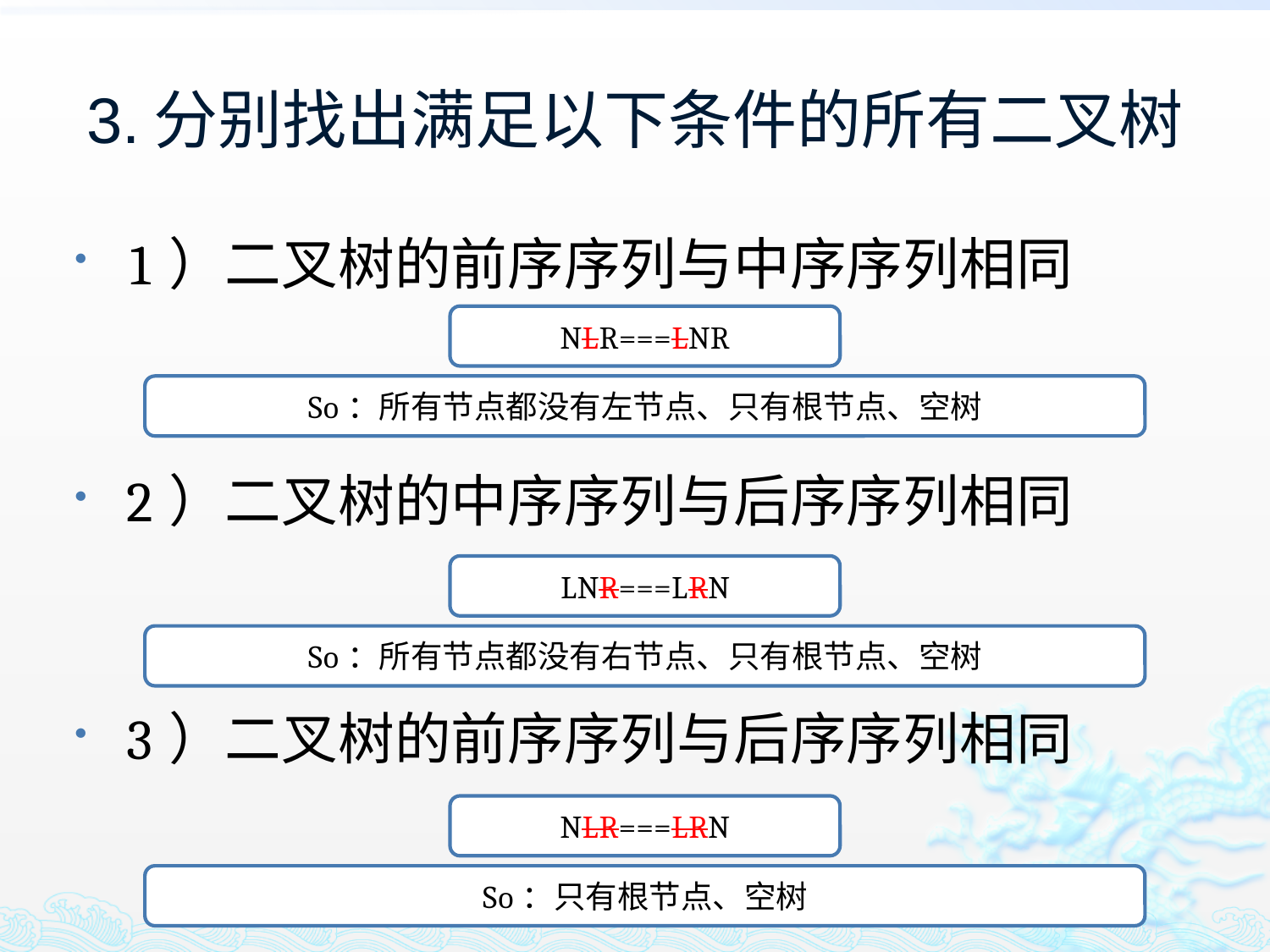

# 3.分别找出满足以下条件的所有二叉树
1）二叉树的前序序列与中序序列相同

2）二叉树的中序序列与后序序列相同

3）二叉树的前序序列与后序序列相同
NLR===LNR
So：所有节点都没有左节点、只有根节点、空树
LNR===LRN
So：所有节点都没有右节点、只有根节点、空树
NLR===LRN
So：只有根节点、空树